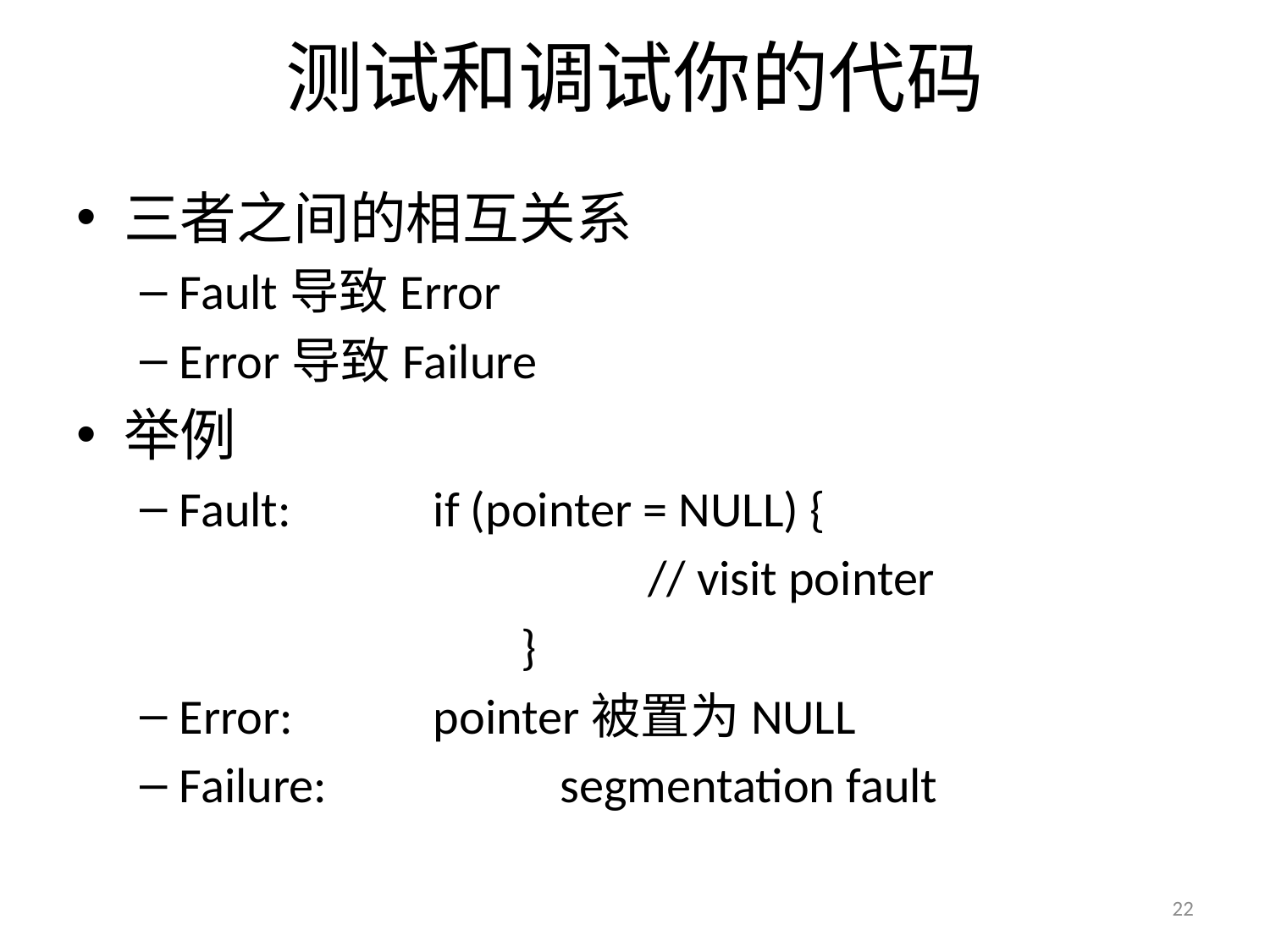

# 测试和调试你的代码
三者之间的相互关系
Fault导致Error
Error导致Failure
举例
Fault:		if (pointer = NULL) {
				// visit pointer
			}
Error:		pointer被置为NULL
Failure:		segmentation fault
22